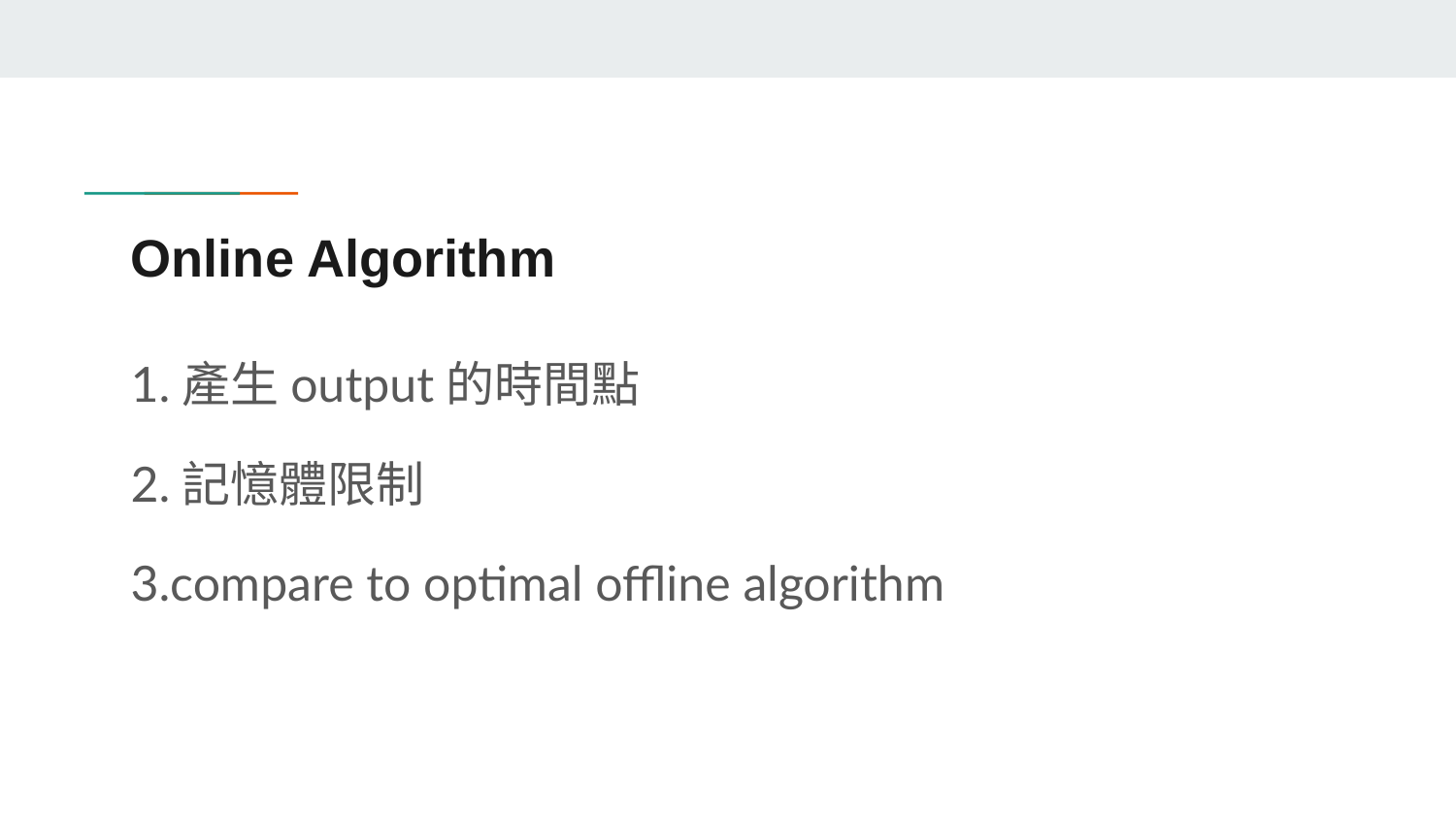

# Online Algorithm
1.產生output的時間點
2.記憶體限制
3.compare to optimal offline algorithm